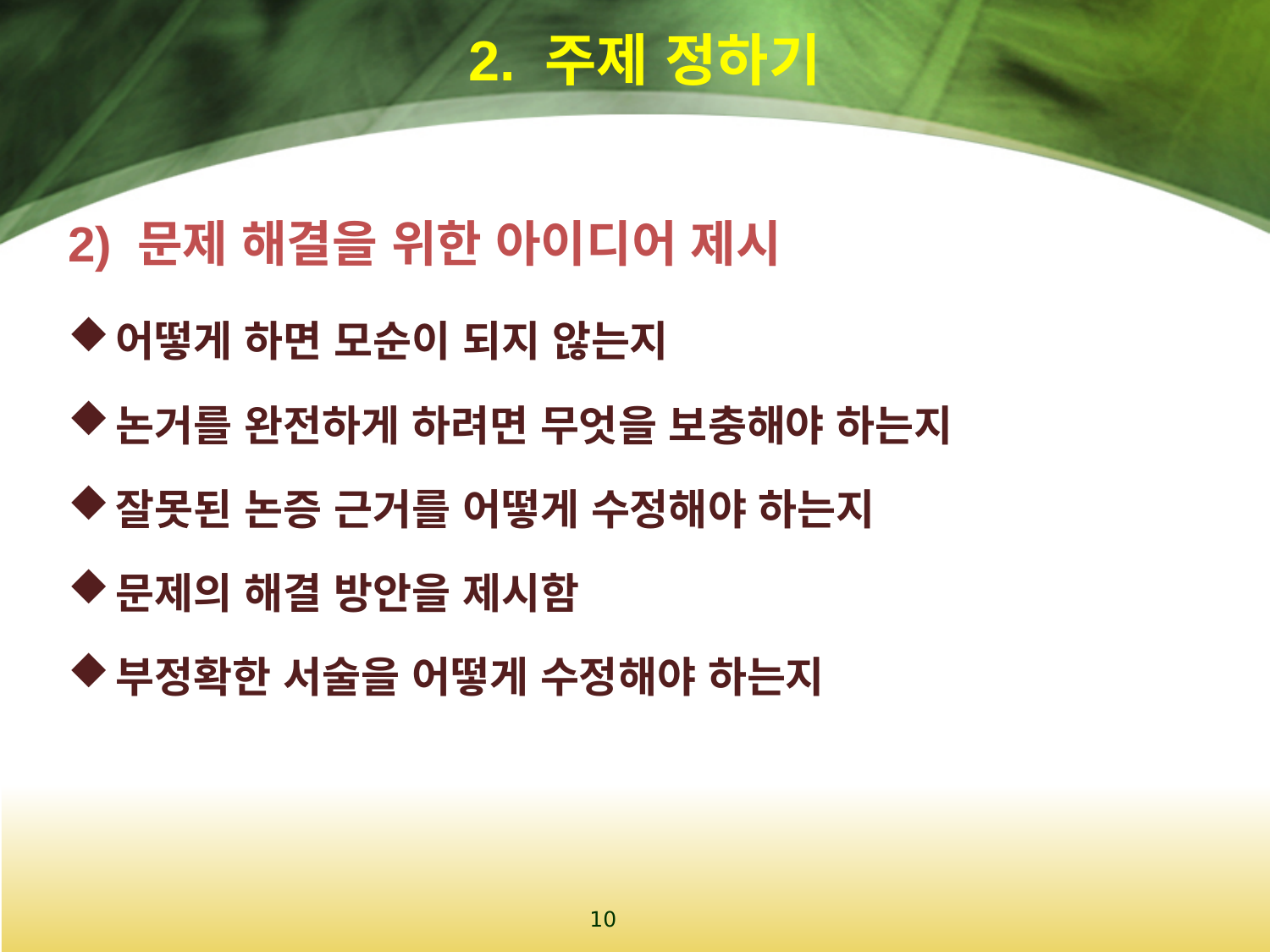

# 2. 주제 정하기
2) 문제 해결을 위한 아이디어 제시

어떻게 하면 모순이 되지 않는지

논거를 완전하게 하려면 무엇을 보충해야 하는지

잘못된 논증 근거를 어떻게 수정해야 하는지

문제의 해결 방안을 제시함

부정확한 서술을 어떻게 수정해야 하는지

10